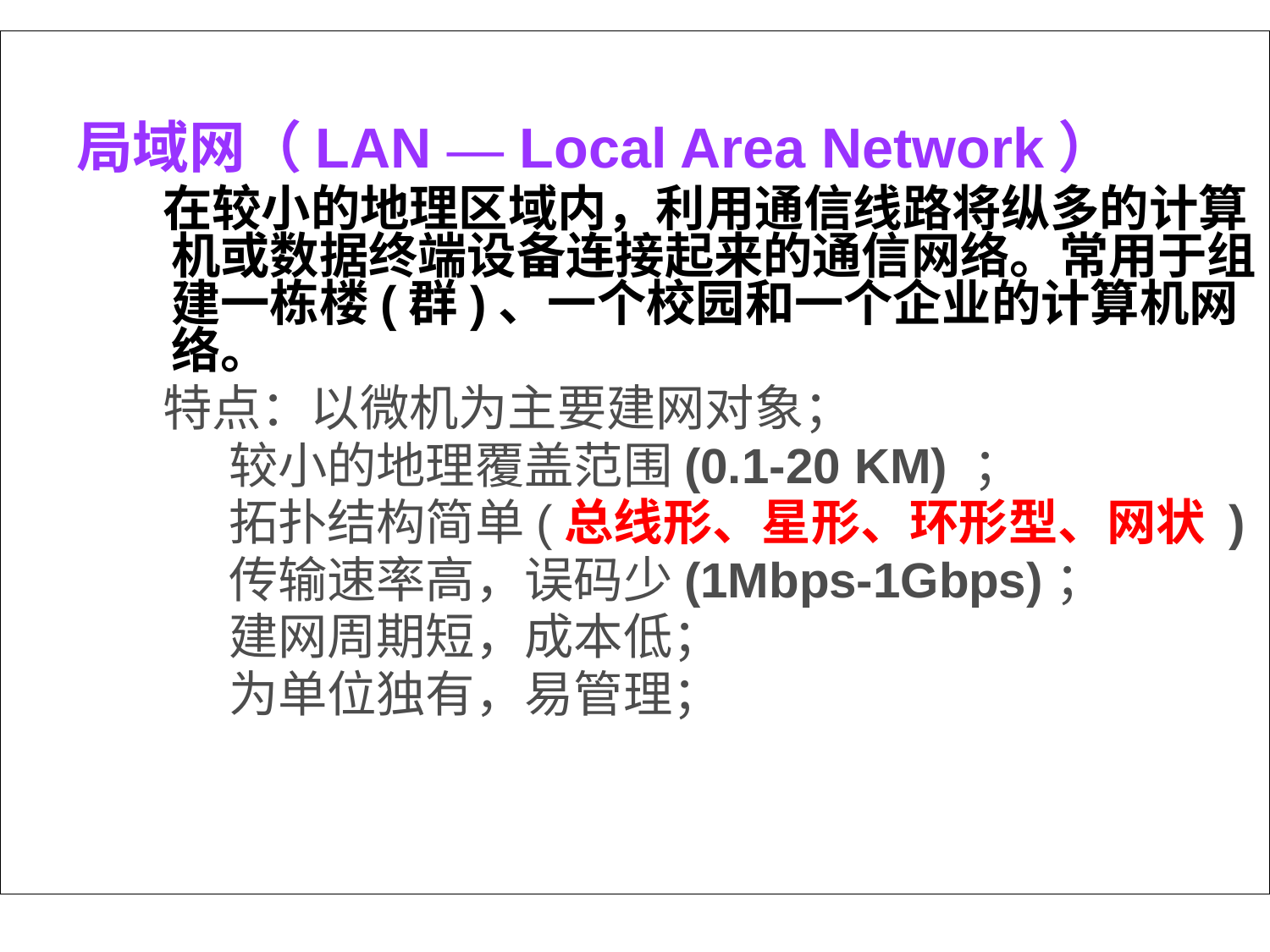

局域网（LAN — Local Area Network）
 在较小的地理区域内，利用通信线路将纵多的计算机或数据终端设备连接起来的通信网络。常用于组建一栋楼(群)、一个校园和一个企业的计算机网络。
 特点：以微机为主要建网对象；
       较小的地理覆盖范围(0.1-20 KM) ；
       拓扑结构简单(总线形、星形、环形型、网状 )
       传输速率高，误码少(1Mbps-1Gbps)；
       建网周期短，成本低；
       为单位独有，易管理；